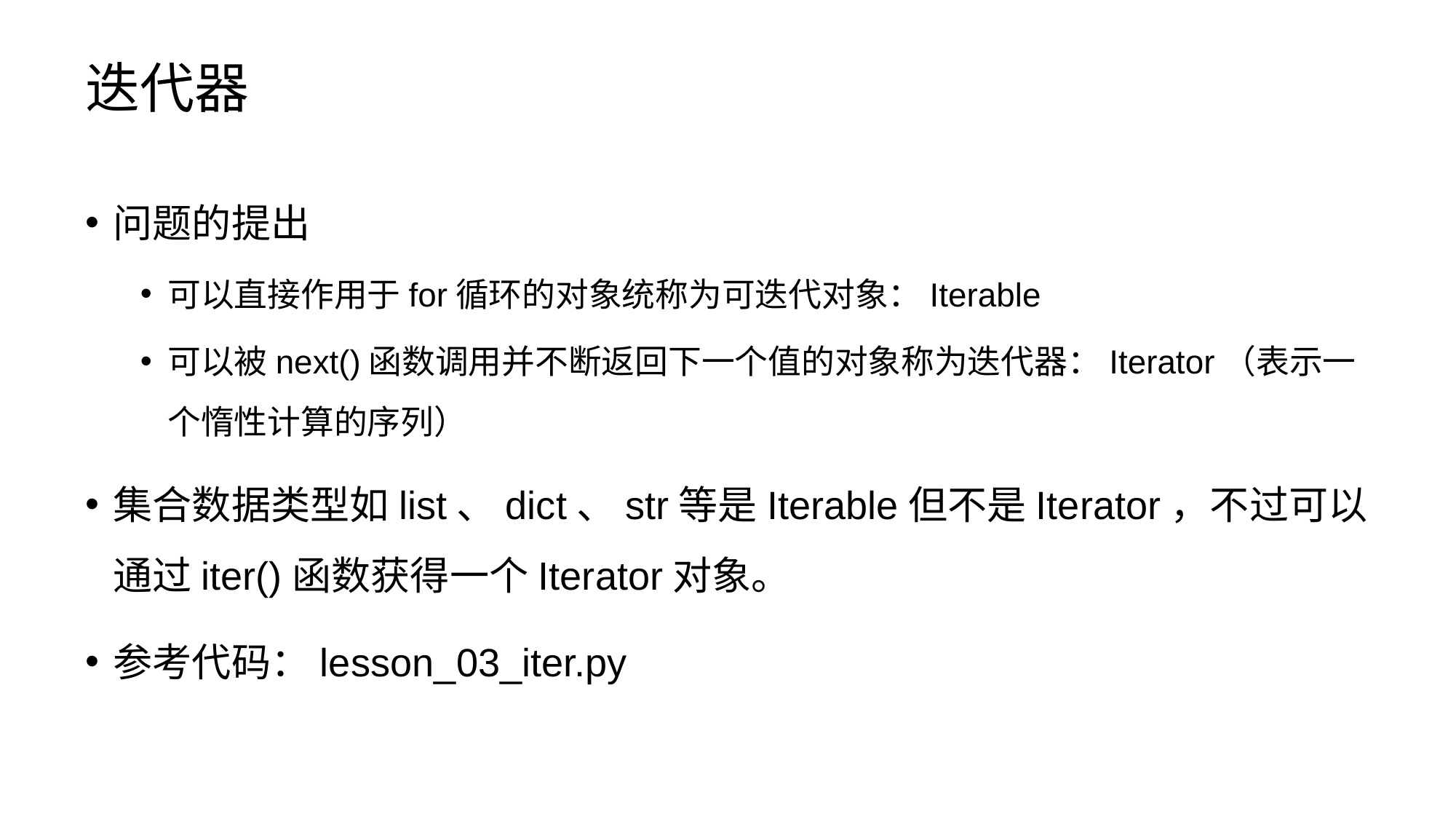

# 迭代器
问题的提出
可以直接作用于for循环的对象统称为可迭代对象：Iterable
可以被next()函数调用并不断返回下一个值的对象称为迭代器：Iterator（表示一个惰性计算的序列）
集合数据类型如list、dict、str等是Iterable但不是Iterator，不过可以通过iter()函数获得一个Iterator对象。
参考代码：lesson_03_iter.py